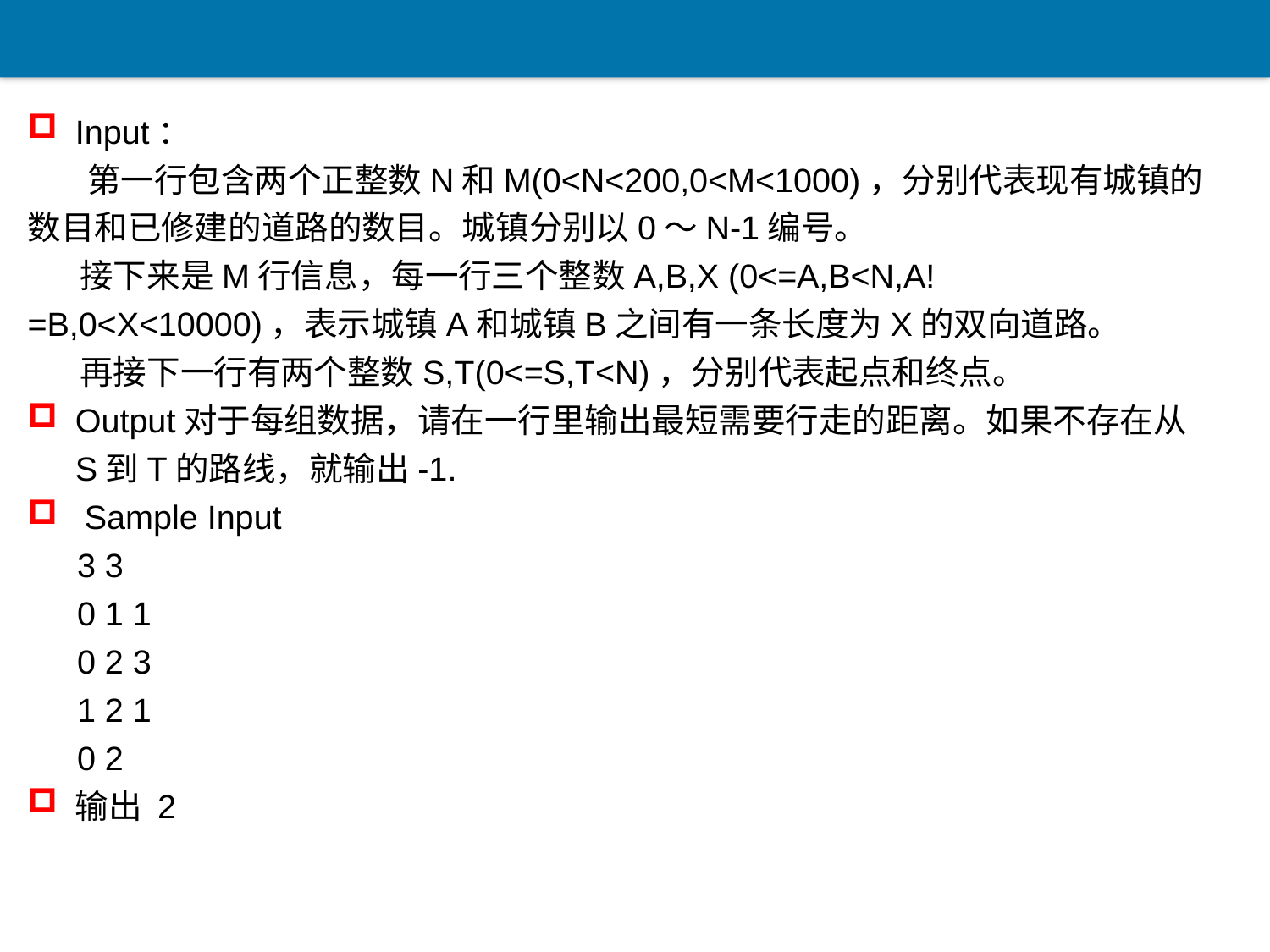

Input：
       第一行包含两个正整数N和M(0<N<200,0<M<1000)，分别代表现有城镇的数目和已修建的道路的数目。城镇分别以0～N-1编号。
      接下来是M行信息，每一行三个整数A,B,X (0<=A,B<N,A!=B,0<X<10000)，表示城镇A和城镇B之间有一条长度为X的双向道路。
      再接下一行有两个整数S,T(0<=S,T<N)，分别代表起点和终点。
Output对于每组数据，请在一行里输出最短需要行走的距离。如果不存在从S到T的路线，就输出-1.
 Sample Input
3 3
0 1 1
0 2 3
1 2 1
0 2
输出 2